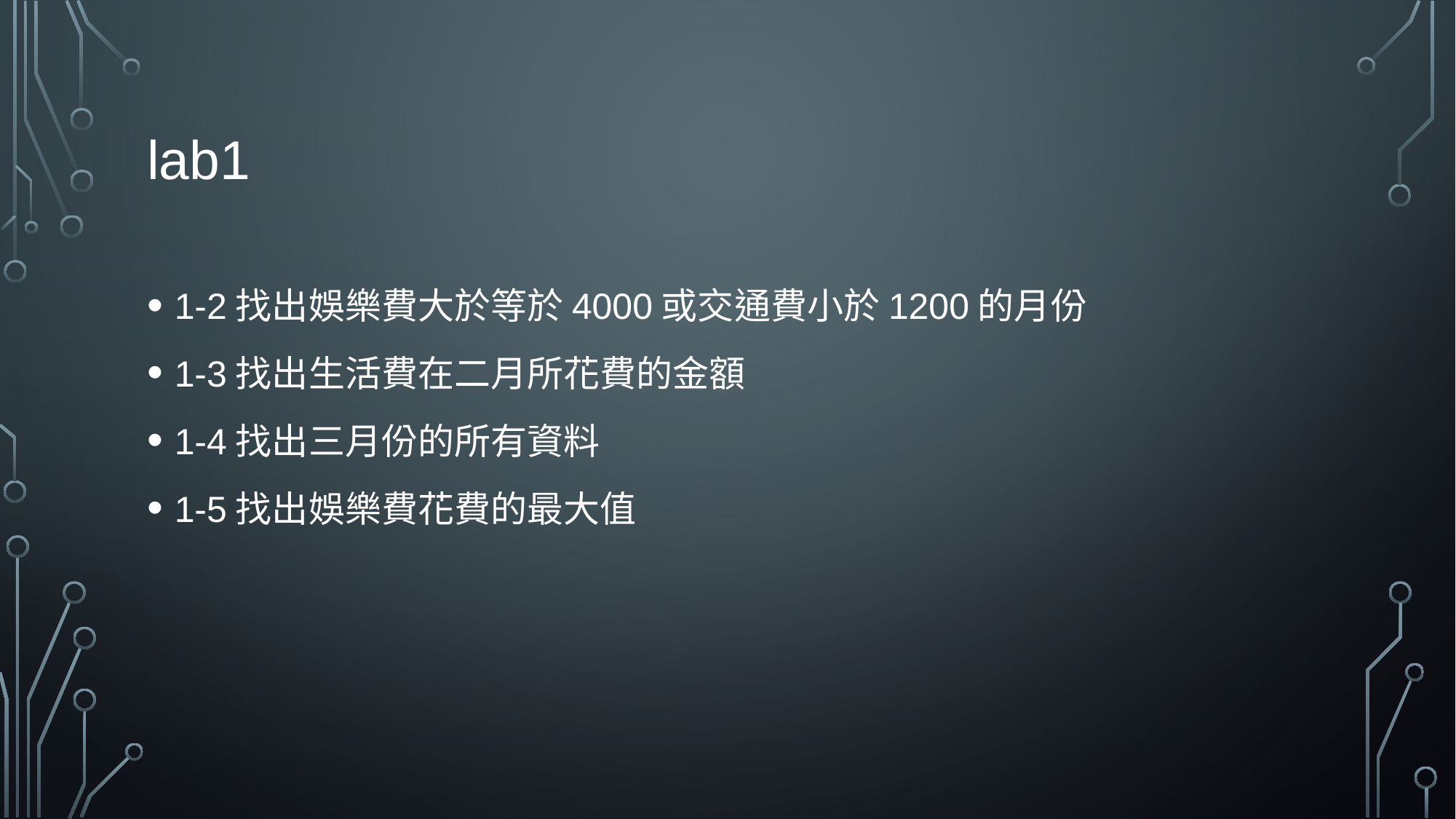

# lab1
1-2找出娛樂費大於等於4000或交通費小於1200的月份
1-3找出生活費在二月所花費的金額
1-4找出三月份的所有資料
1-5找出娛樂費花費的最大值